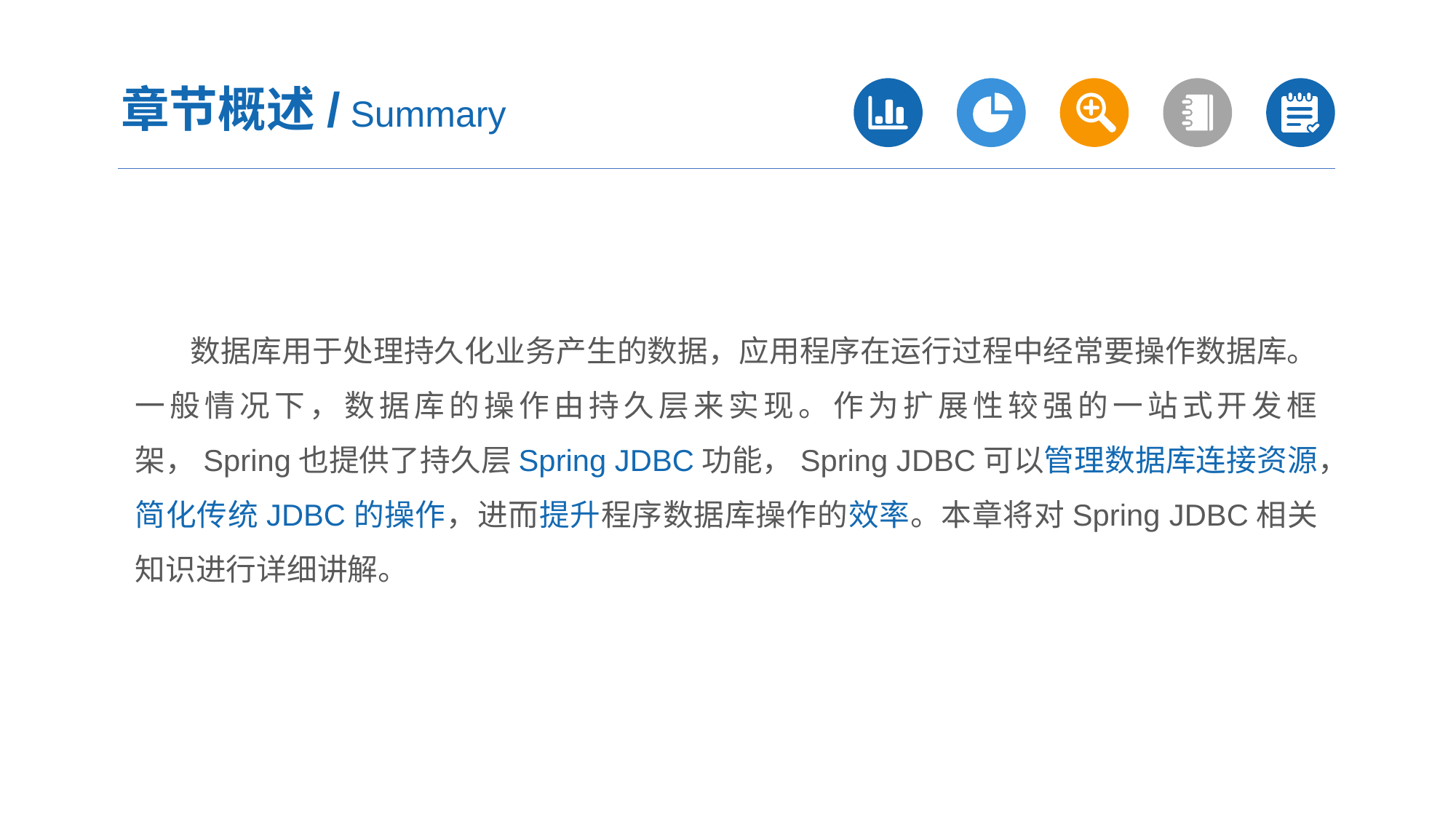

章节概述/ Summary
       数据库用于处理持久化业务产生的数据，应用程序在运行过程中经常要操作数据库。一般情况下，数据库的操作由持久层来实现。作为扩展性较强的一站式开发框架，Spring也提供了持久层Spring JDBC功能，Spring JDBC可以管理数据库连接资源，简化传统JDBC的操作，进而提升程序数据库操作的效率。本章将对Spring JDBC相关知识进行详细讲解。